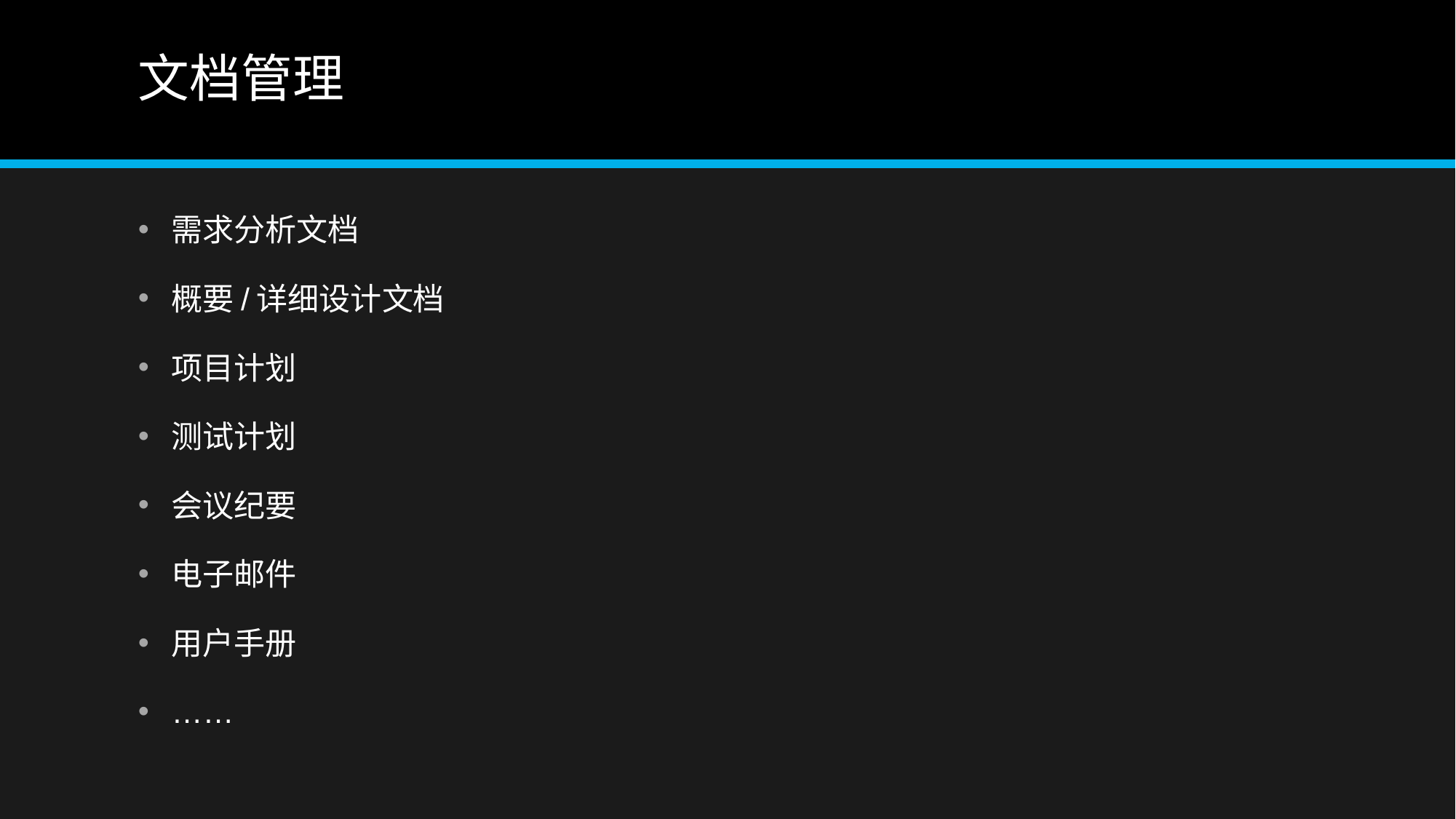

# 文档管理
需求分析文档
概要/详细设计文档
项目计划
测试计划
会议纪要
电子邮件
用户手册
……